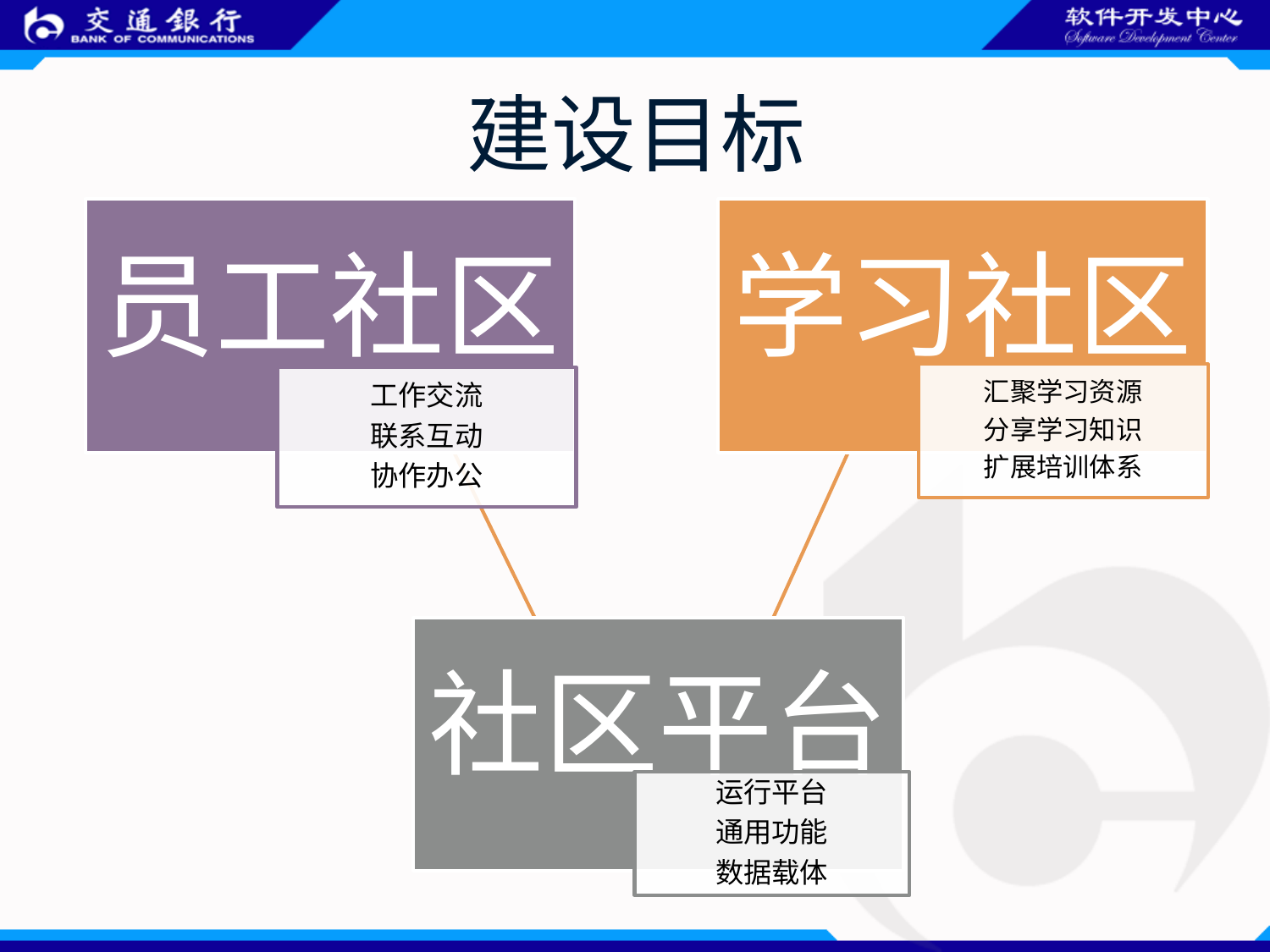

# 建设目标
社区平台
运行平台
通用功能
数据载体
员工社区
工作交流
联系互动
协作办公
学习社区
汇聚学习资源
分享学习知识
扩展培训体系